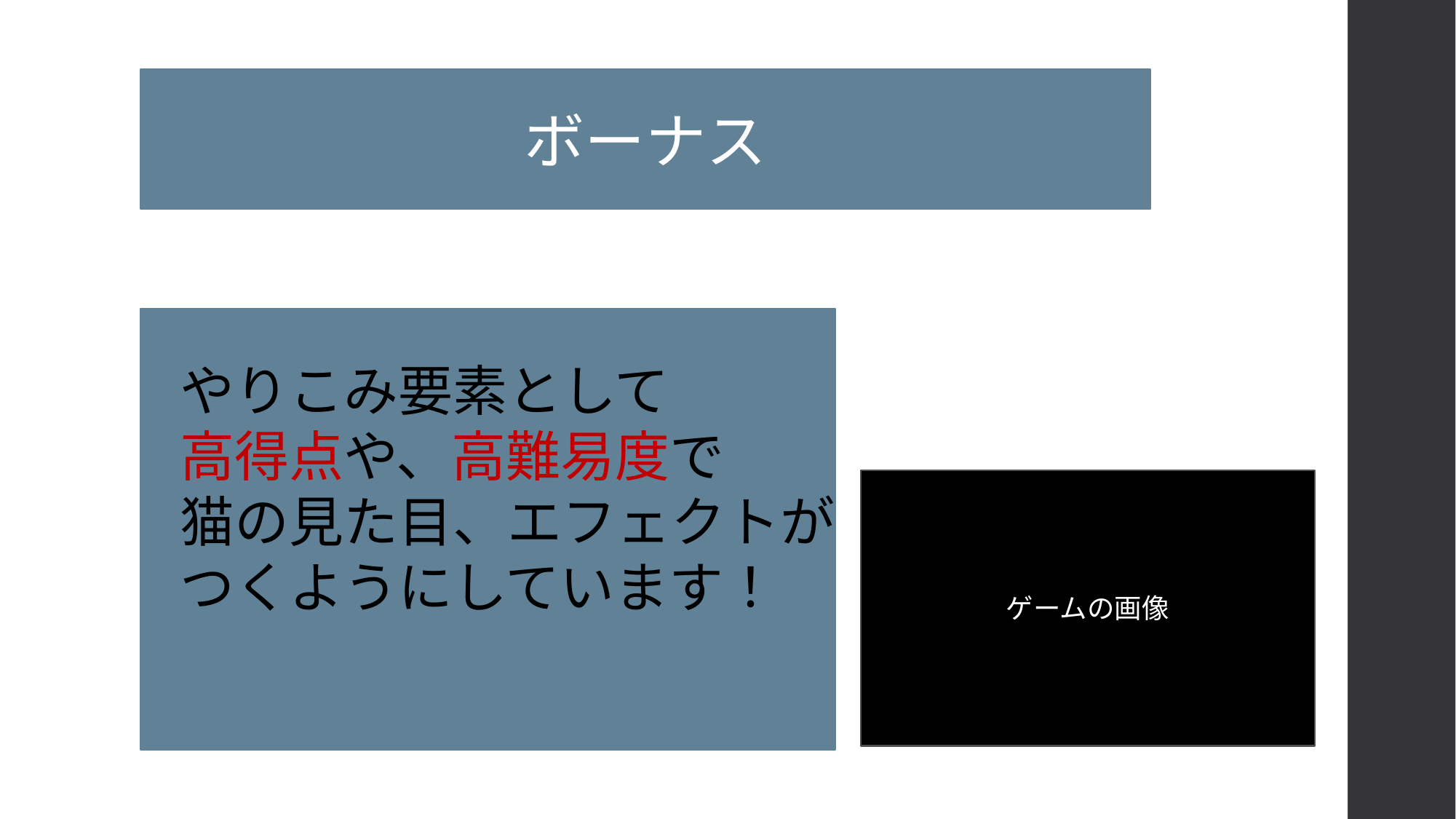

ボーナス

やりこみ要素として
高得点や、高難易度で
猫の見た目、エフェクトが
つくようにしています！
ゲームの画像